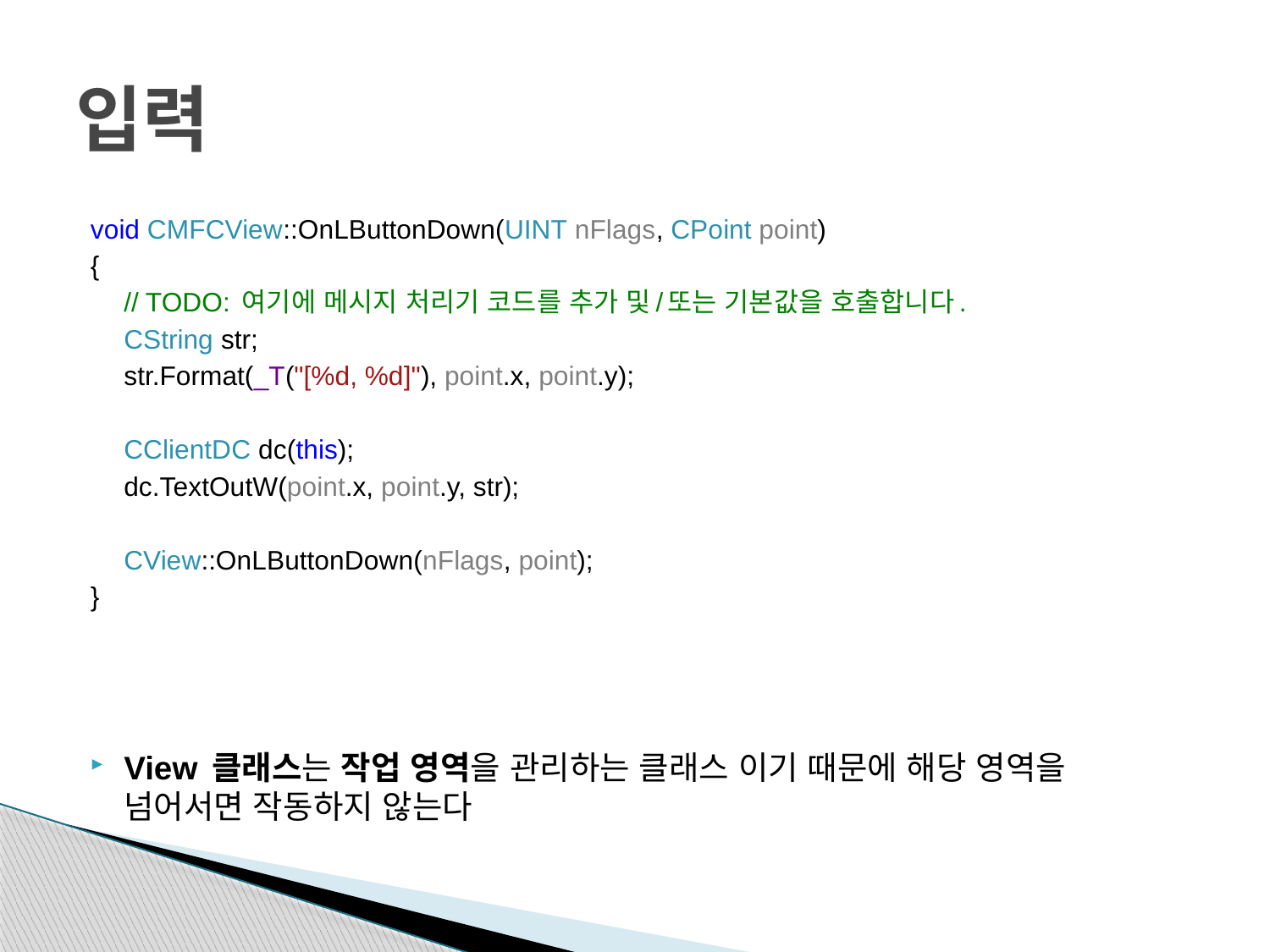

# 입력
void CMFCView::OnLButtonDown(UINT nFlags, CPoint point)
{
	// TODO: 여기에 메시지 처리기 코드를 추가 및/또는 기본값을 호출합니다.
	CString str;
	str.Format(_T("[%d, %d]"), point.x, point.y);

	CClientDC dc(this);
	dc.TextOutW(point.x, point.y, str);

	CView::OnLButtonDown(nFlags, point);
}

View 클래스는 작업 영역을 관리하는 클래스 이기 때문에 해당 영역을 넘어서면 작동하지 않는다